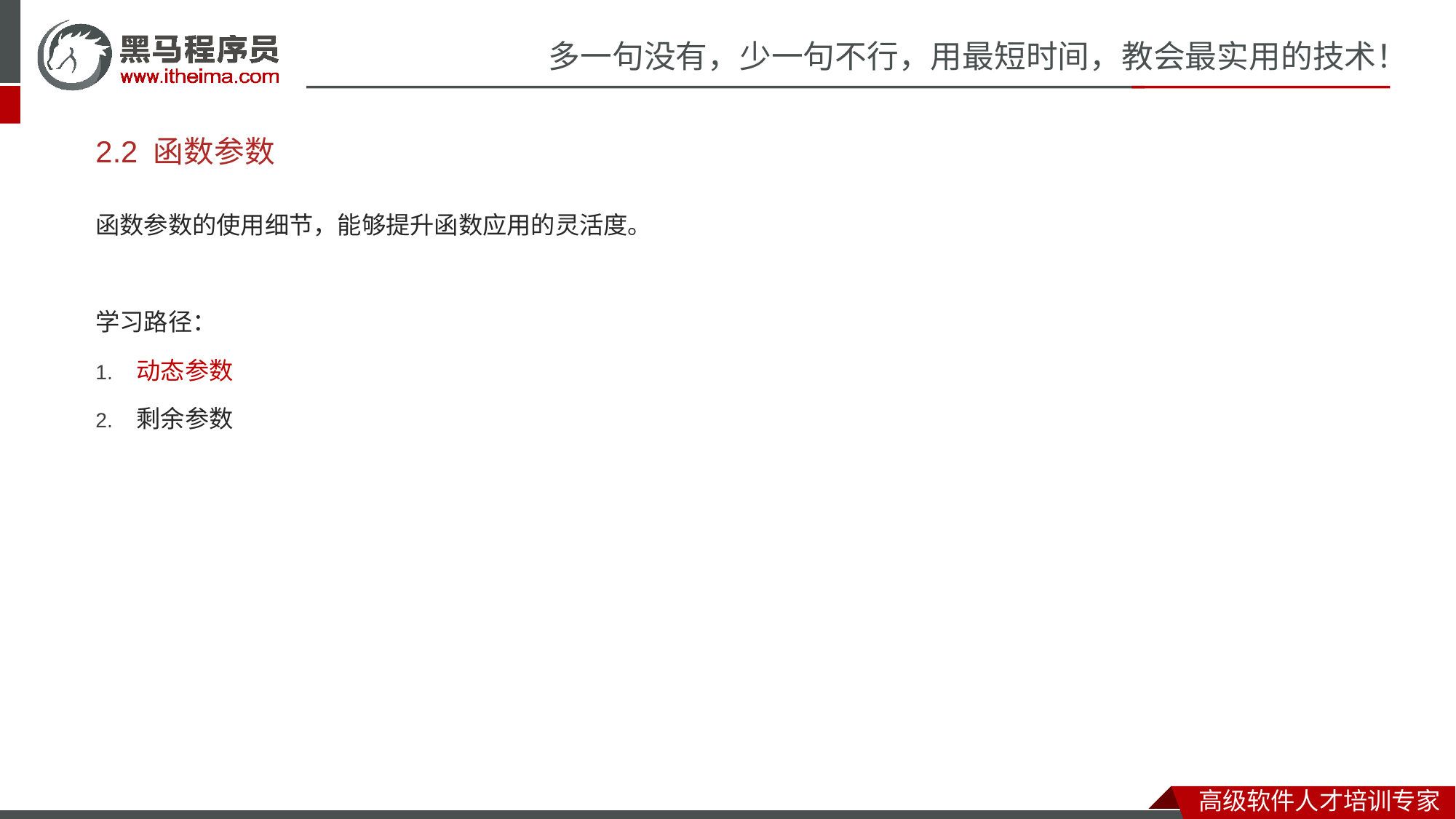

# 2.2 函数参数
函数参数的使用细节，能够提升函数应用的灵活度。

学习路径：
动态参数
剩余参数